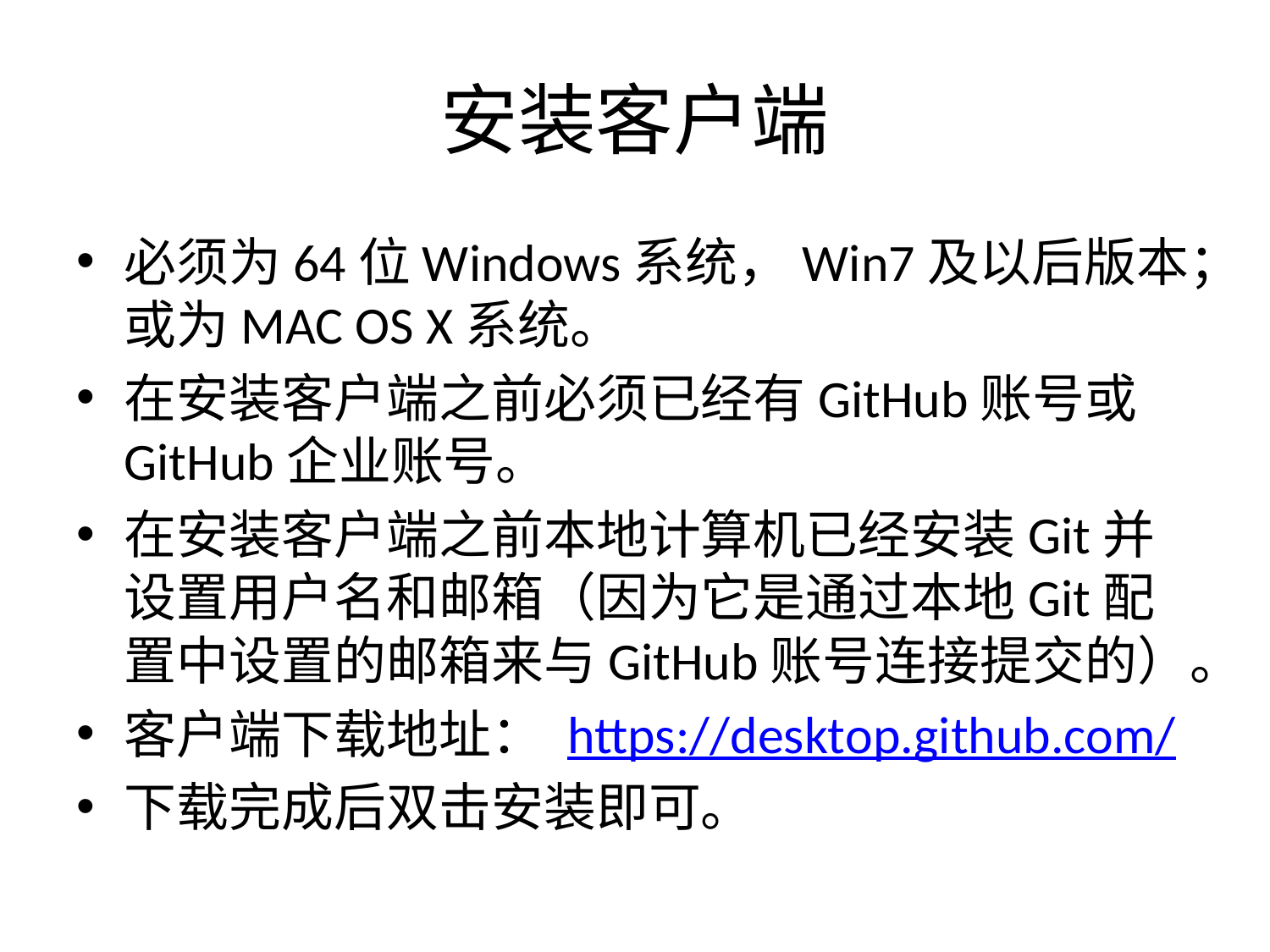

# 安装客户端
必须为64位Windows系统，Win7及以后版本；或为MAC OS X系统。
在安装客户端之前必须已经有GitHub账号或GitHub企业账号。
在安装客户端之前本地计算机已经安装Git并设置用户名和邮箱（因为它是通过本地Git配置中设置的邮箱来与GitHub账号连接提交的）。
客户端下载地址： https://desktop.github.com/
下载完成后双击安装即可。